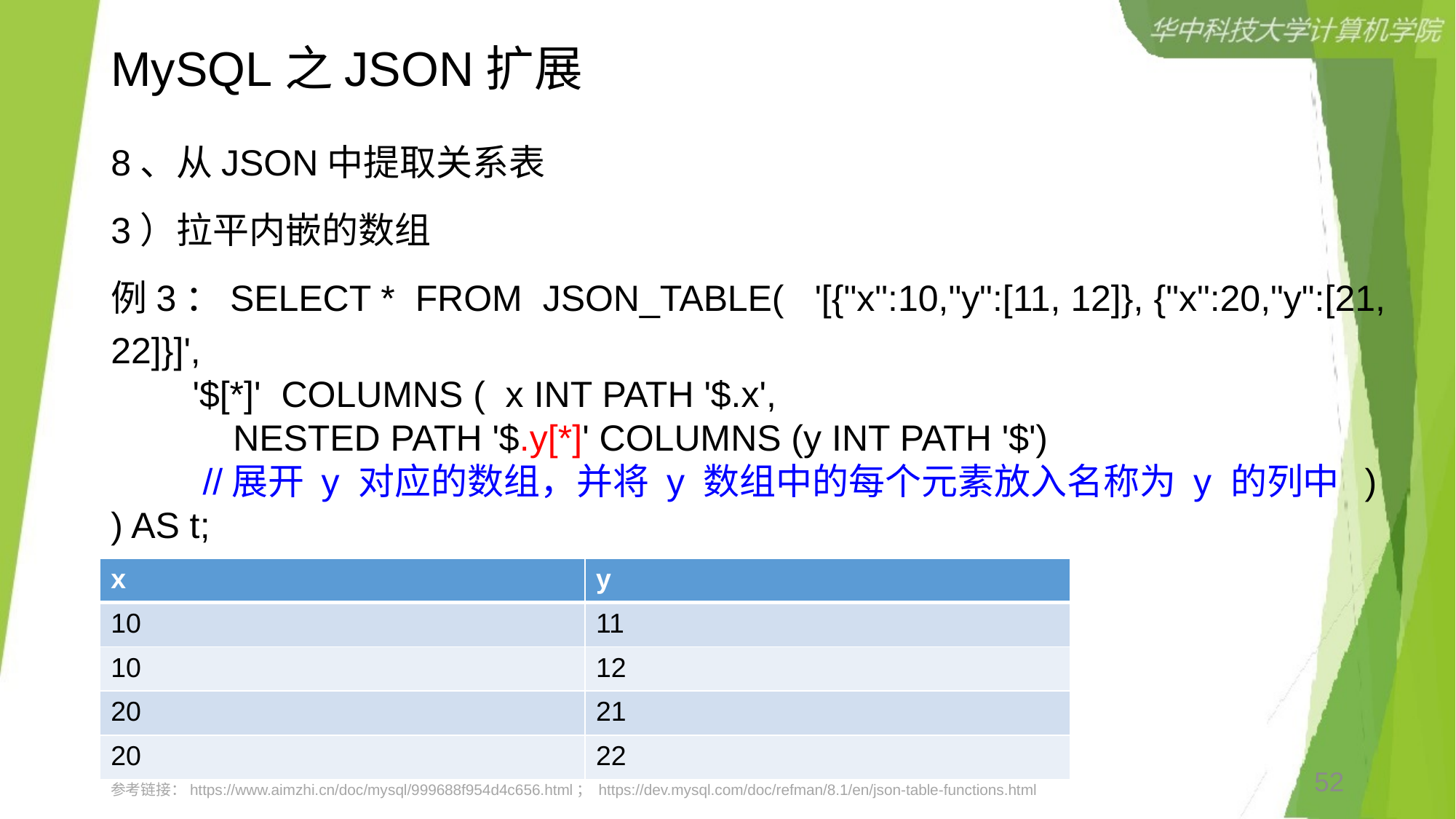

# MySQL之JSON扩展
8、从JSON中提取关系表
3）拉平内嵌的数组
例3：SELECT *  FROM  JSON_TABLE(   '[{"x":10,"y":[11, 12]}, {"x":20,"y":[21, 22]}]',
        '$[*]'  COLUMNS (  x INT PATH '$.x',
            NESTED PATH '$.y[*]' COLUMNS (y INT PATH '$')
         //展开 y 对应的数组，并将 y 数组中的每个元素放入名称为 y 的列中  )
) AS t;
| x | y |
| --- | --- |
| 10 | 11 |
| 10 | 12 |
| 20 | 21 |
| 20 | 22 |
52
参考链接：https://www.aimzhi.cn/doc/mysql/999688f954d4c656.html； https://dev.mysql.com/doc/refman/8.1/en/json-table-functions.html